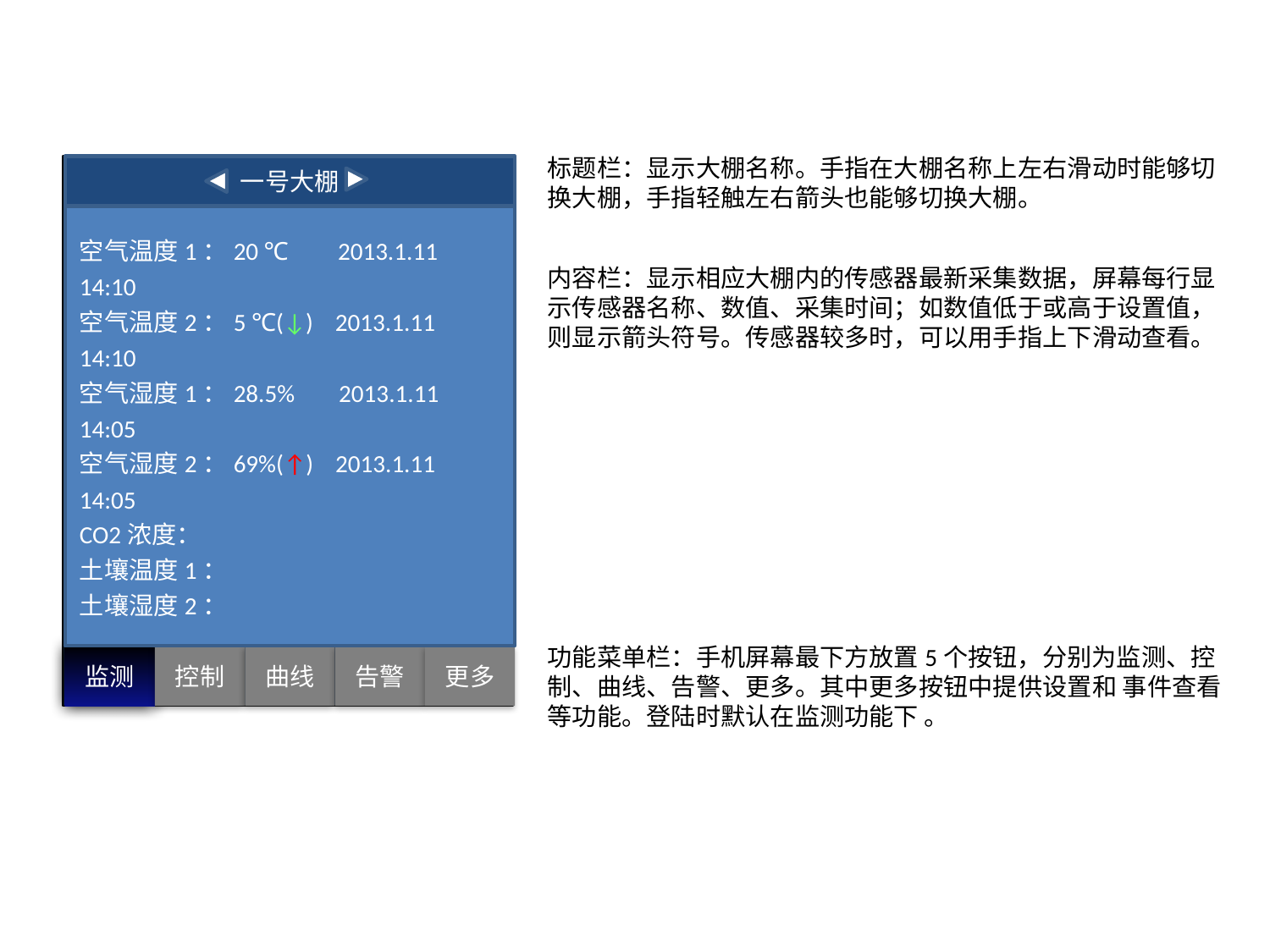

标题栏：显示大棚名称。手指在大棚名称上左右滑动时能够切换大棚，手指轻触左右箭头也能够切换大棚。

一号大棚

空气温度1：20 ℃         2013.1.11  14:10
空气温度2：5 ℃(↓)    2013.1.11  14:10
空气湿度1：28.5%        2013.1.11  14:05
空气湿度2：69%(↑)    2013.1.11  14:05
CO2浓度：
土壤温度1：
土壤湿度2：
内容栏：显示相应大棚内的传感器最新采集数据，屏幕每行显示传感器名称、数值、采集时间；如数值低于或高于设置值，则显示箭头符号。传感器较多时，可以用手指上下滑动查看。
功能菜单栏：手机屏幕最下方放置5个按钮，分别为监测、控制、曲线、告警、更多。其中更多按钮中提供设置和 事件查看等功能。登陆时默认在监测功能下 。
监测
曲线
告警
更多
控制